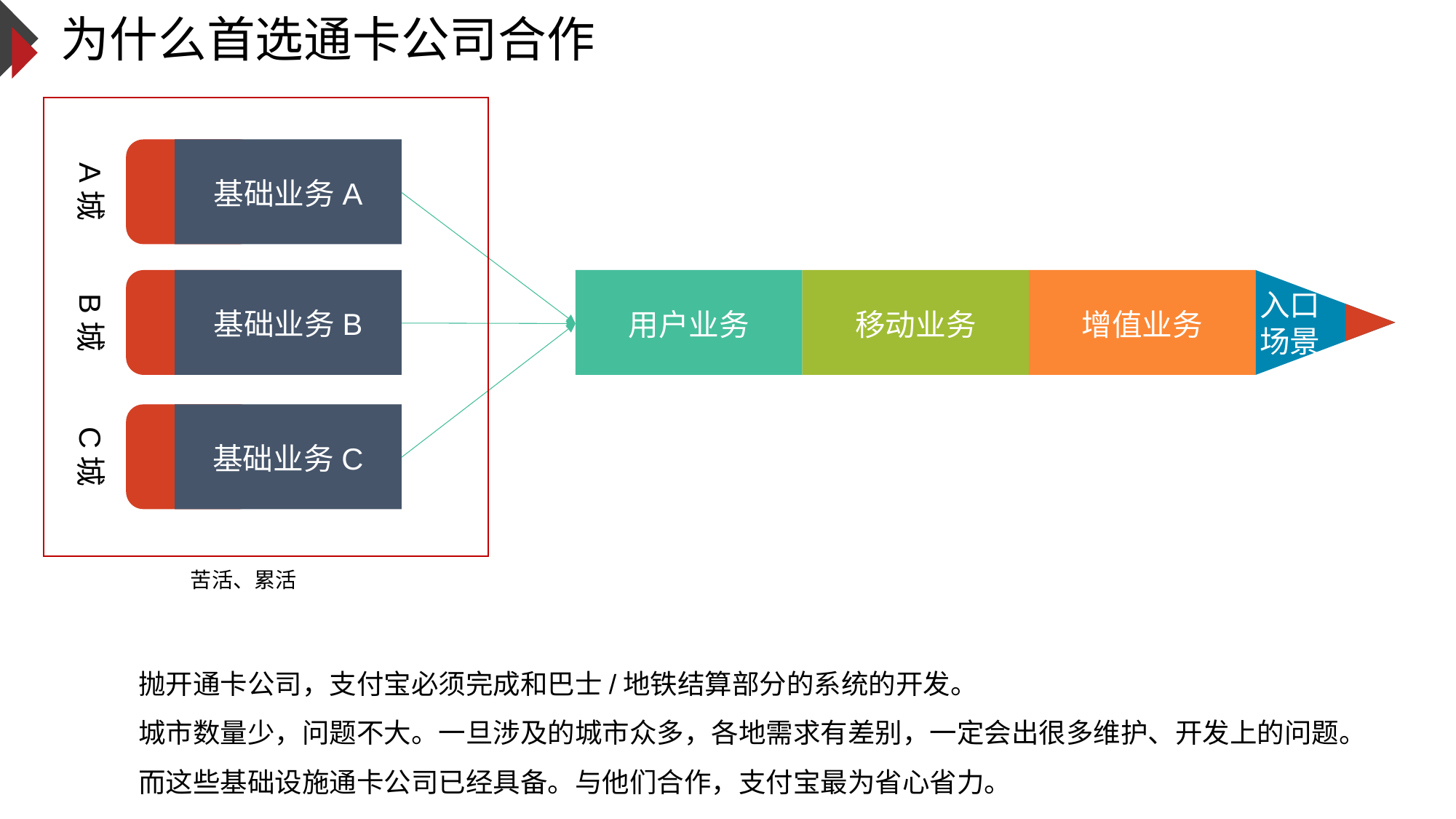

# 为什么首选通卡公司合作

A城

基础业务A

用户业务
移动业务
增值业务
B城

入口
场景
基础业务B
C城

基础业务C
苦活、累活
抛开通卡公司，支付宝必须完成和巴士/地铁结算部分的系统的开发。
城市数量少，问题不大。一旦涉及的城市众多，各地需求有差别，一定会出很多维护、开发上的问题。
而这些基础设施通卡公司已经具备。与他们合作，支付宝最为省心省力。